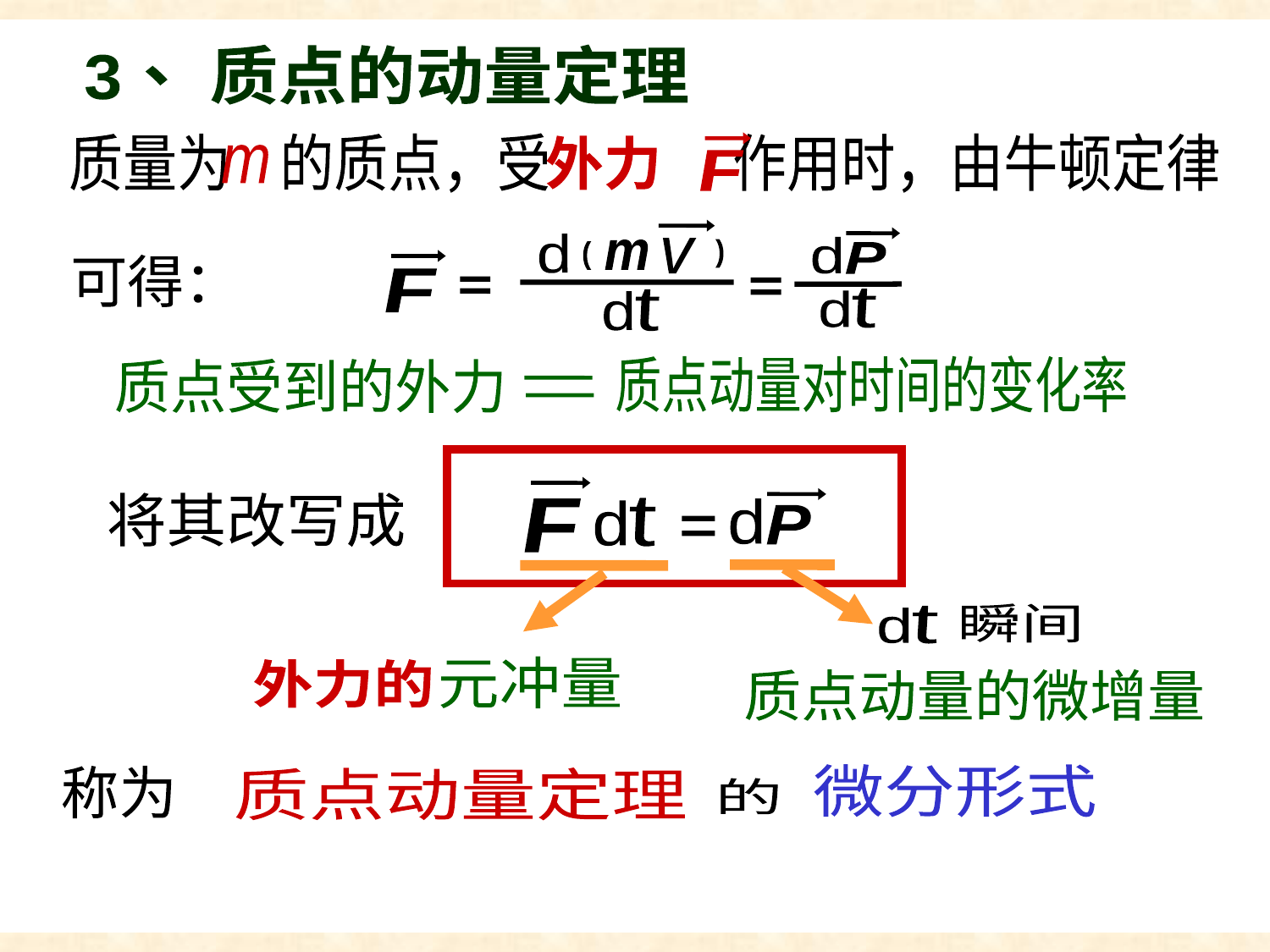

动量定理
3、 质点的动量定理
质量为    的质点，受               作用时，由牛顿定律
外力

F
m

d
v
(
m
(

t
d

d
P

F

t
d
可得：
质点动量对时间的变化率
质点受到的外力

F
将其改写成

d
P
t
d

瞬间
t
d
质点动量的微增量

元冲量
外力的
微分形式
质点动量定理
的
称为